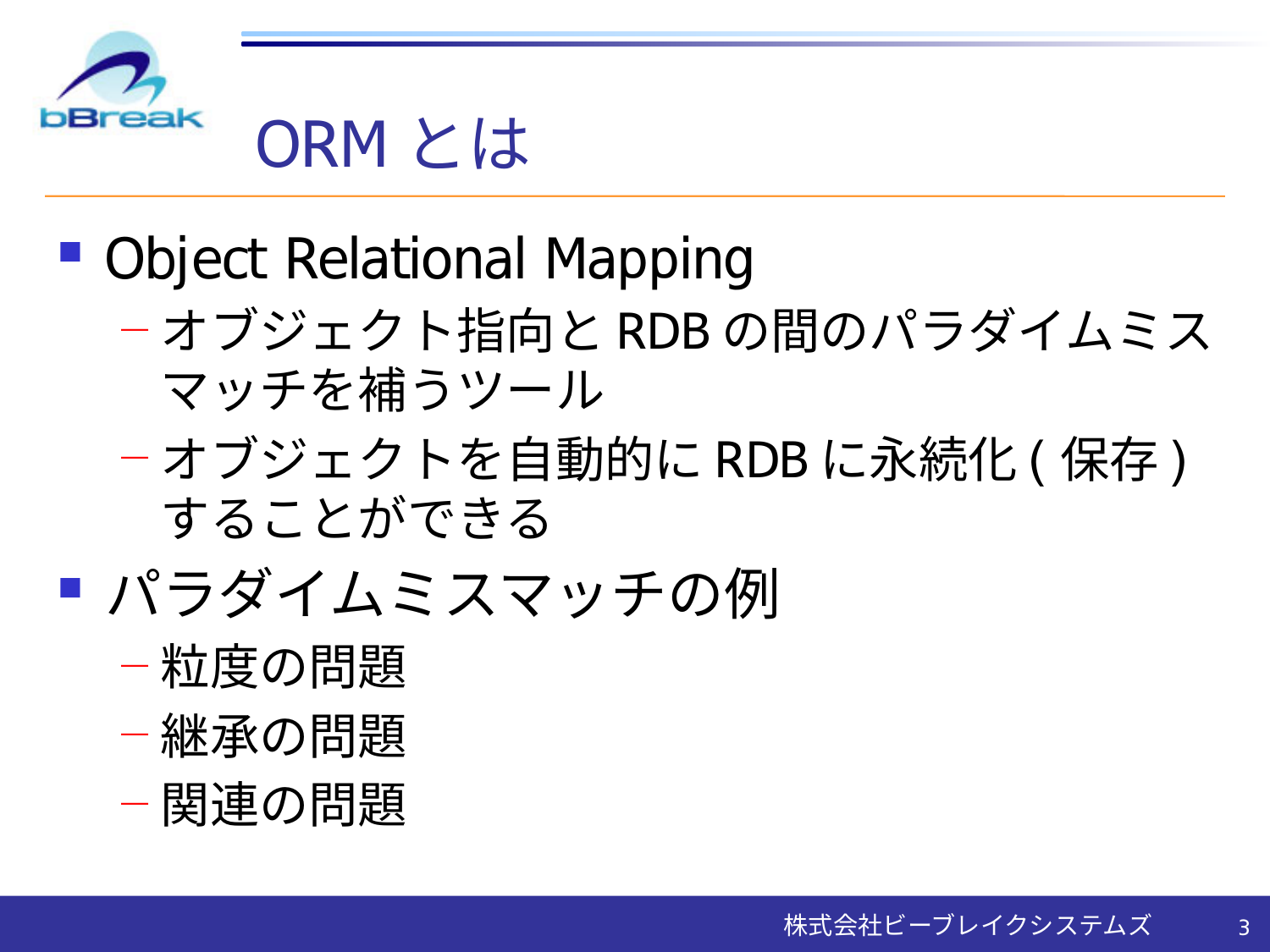

# ORMとは
Object Relational Mapping
オブジェクト指向とRDBの間のパラダイムミスマッチを補うツール
オブジェクトを自動的にRDBに永続化(保存)することができる
パラダイムミスマッチの例
粒度の問題
継承の問題
関連の問題